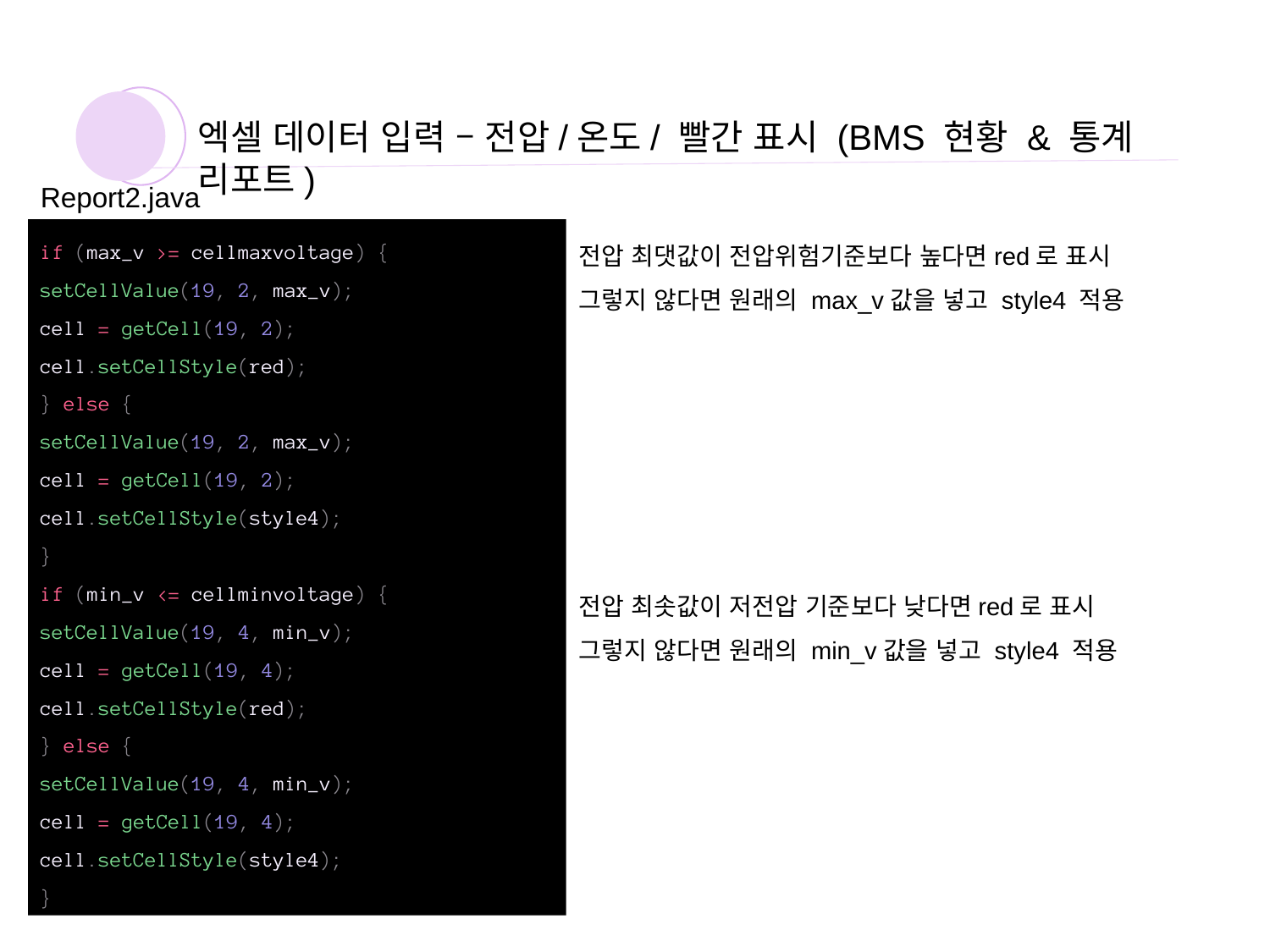

엑셀 데이터 입력 – 전압/온도/ 빨간 표시 (BMS 현황 & 통계 리포트)
Report2.java
if (max_v >= cellmaxvoltage) {
setCellValue(19, 2, max_v);
cell = getCell(19, 2);
cell.setCellStyle(red);
} else {
setCellValue(19, 2, max_v);
cell = getCell(19, 2);
cell.setCellStyle(style4);
}
if (min_v <= cellminvoltage) {
setCellValue(19, 4, min_v);
cell = getCell(19, 4);
cell.setCellStyle(red);
} else {
setCellValue(19, 4, min_v);
cell = getCell(19, 4);
cell.setCellStyle(style4);
}
전압 최댓값이 전압위험기준보다 높다면red로 표시
그렇지 않다면 원래의 max_v값을 넣고 style4 적용
전압 최솟값이 저전압 기준보다 낮다면red로 표시
그렇지 않다면 원래의 min_v값을 넣고 style4 적용